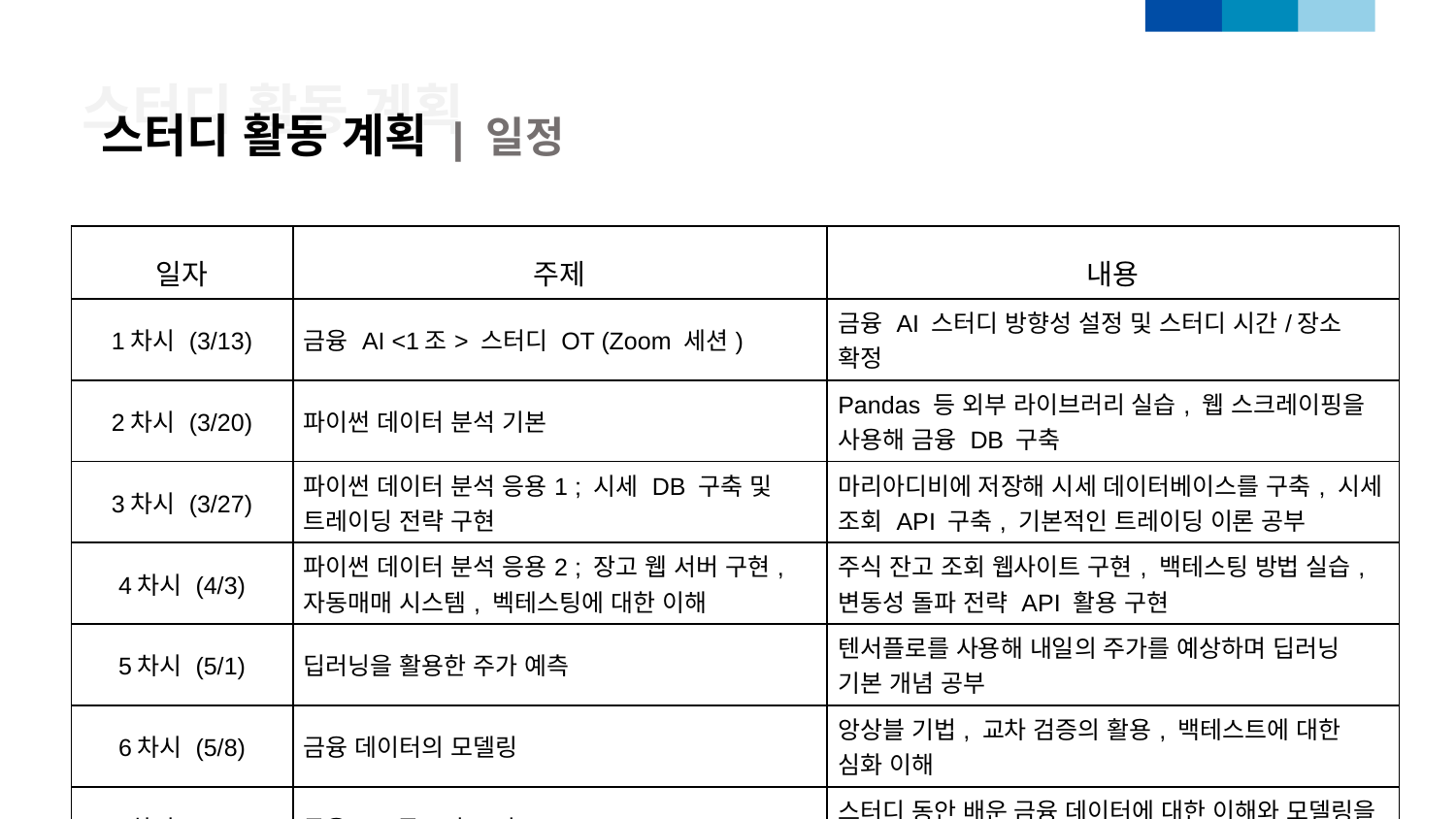

스터디 활동 계획
스터디 활동 계획 | 일정
| 일자 | 주제 | 내용 |
| --- | --- | --- |
| 1차시 (3/13) | 금융 AI <1조> 스터디 OT (Zoom 세션) | 금융 AI 스터디 방향성 설정 및 스터디 시간/장소 확정 |
| 2차시 (3/20) | 파이썬 데이터 분석 기본 | Pandas 등 외부 라이브러리 실습, 웹 스크레이핑을 사용해 금융 DB 구축 |
| 3차시 (3/27) | 파이썬 데이터 분석 응용1 ; 시세 DB 구축 및 트레이딩 전략 구현 | 마리아디비에 저장해 시세 데이터베이스를 구축, 시세 조회 API 구축, 기본적인 트레이딩 이론 공부 |
| 4차시 (4/3) | 파이썬 데이터 분석 응용2 ; 장고 웹 서버 구현, 자동매매 시스템, 벡테스팅에 대한 이해 | 주식 잔고 조회 웹사이트 구현, 백테스팅 방법 실습, 변동성 돌파 전략 API 활용 구현 |
| 5차시 (5/1) | 딥러닝을 활용한 주가 예측 | 텐서플로를 사용해 내일의 주가를 예상하며 딥러닝 기본 개념 공부 |
| 6차시 (5/8) | 금융 데이터의 모델링 | 앙상블 기법, 교차 검증의 활용, 백테스트에 대한 심화 이해 |
| 7차시 (5/15) | 금융 AI 공모전 도전 | 스터디 동안 배운 금융 데이터에 대한 이해와 모델링을 통해 실제 공모전을 도전해보기 |